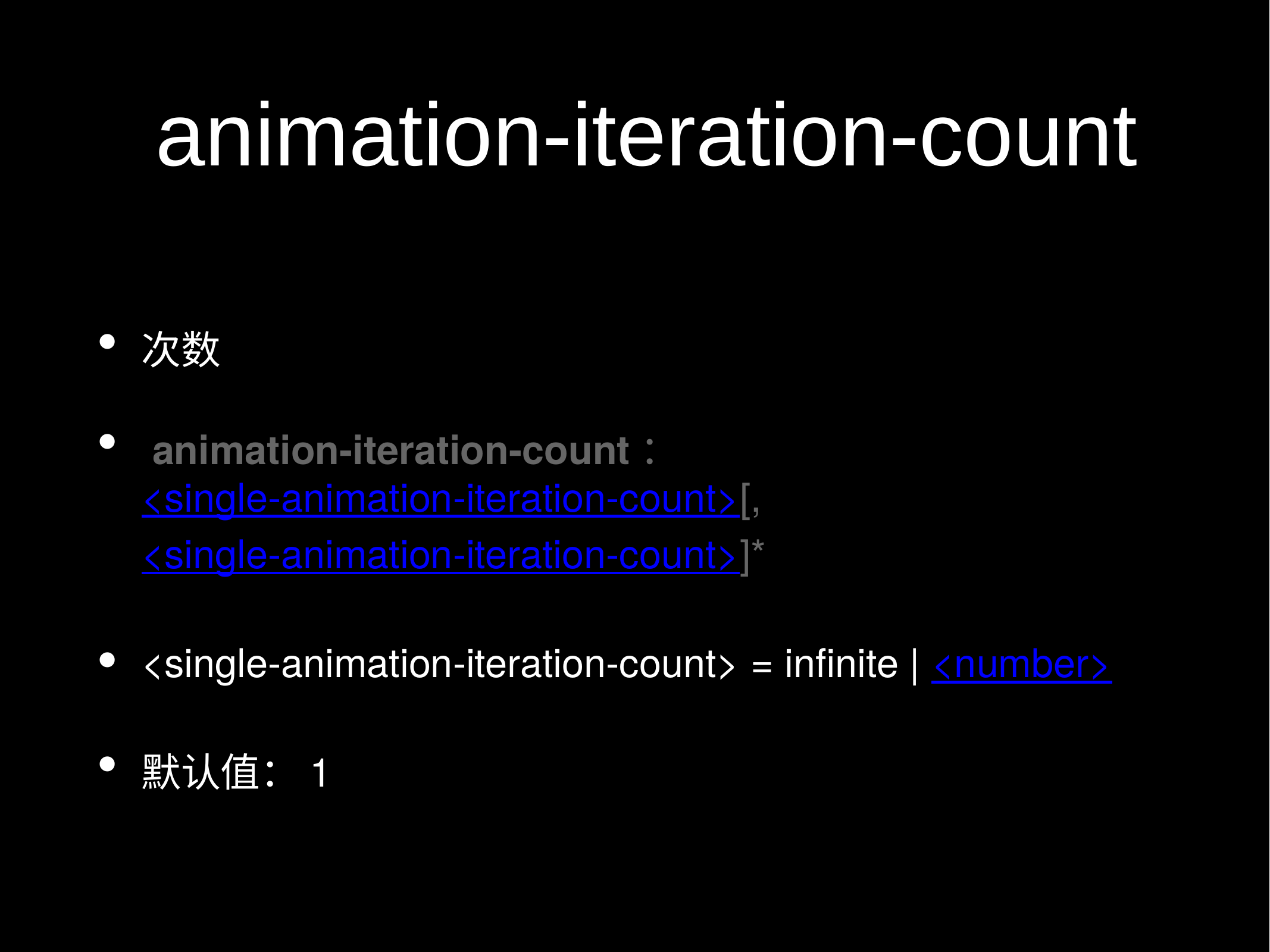

# animation-iteration-count
次数
 animation-iteration-count：<single-animation-iteration-count>[,<single-animation-iteration-count>]*
<single-animation-iteration-count> = infinite | <number>
默认值：1